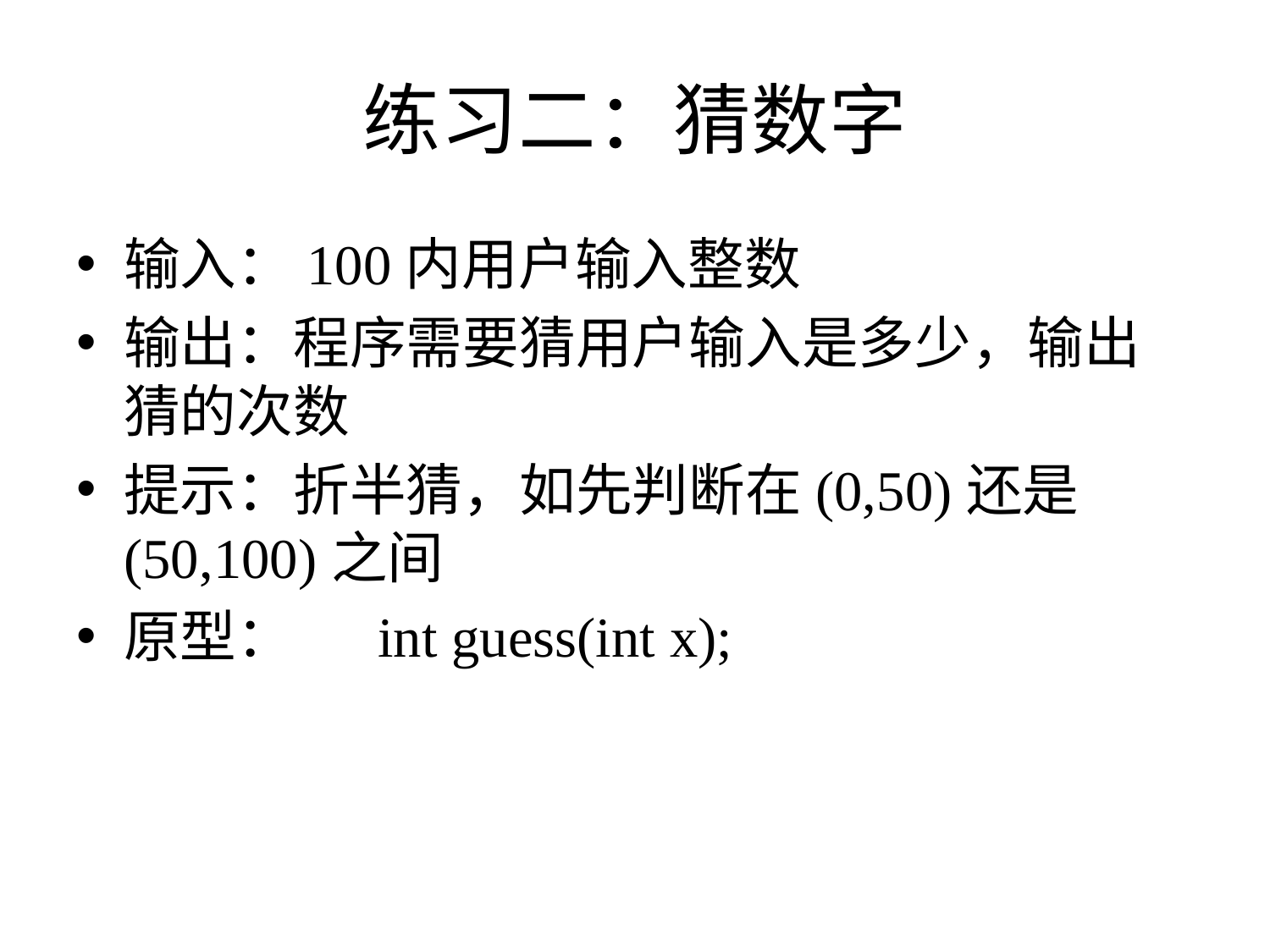

# 练习二：猜数字
输入：100内用户输入整数
输出：程序需要猜用户输入是多少，输出猜的次数
提示：折半猜，如先判断在(0,50)还是(50,100)之间
原型：	int guess(int x);